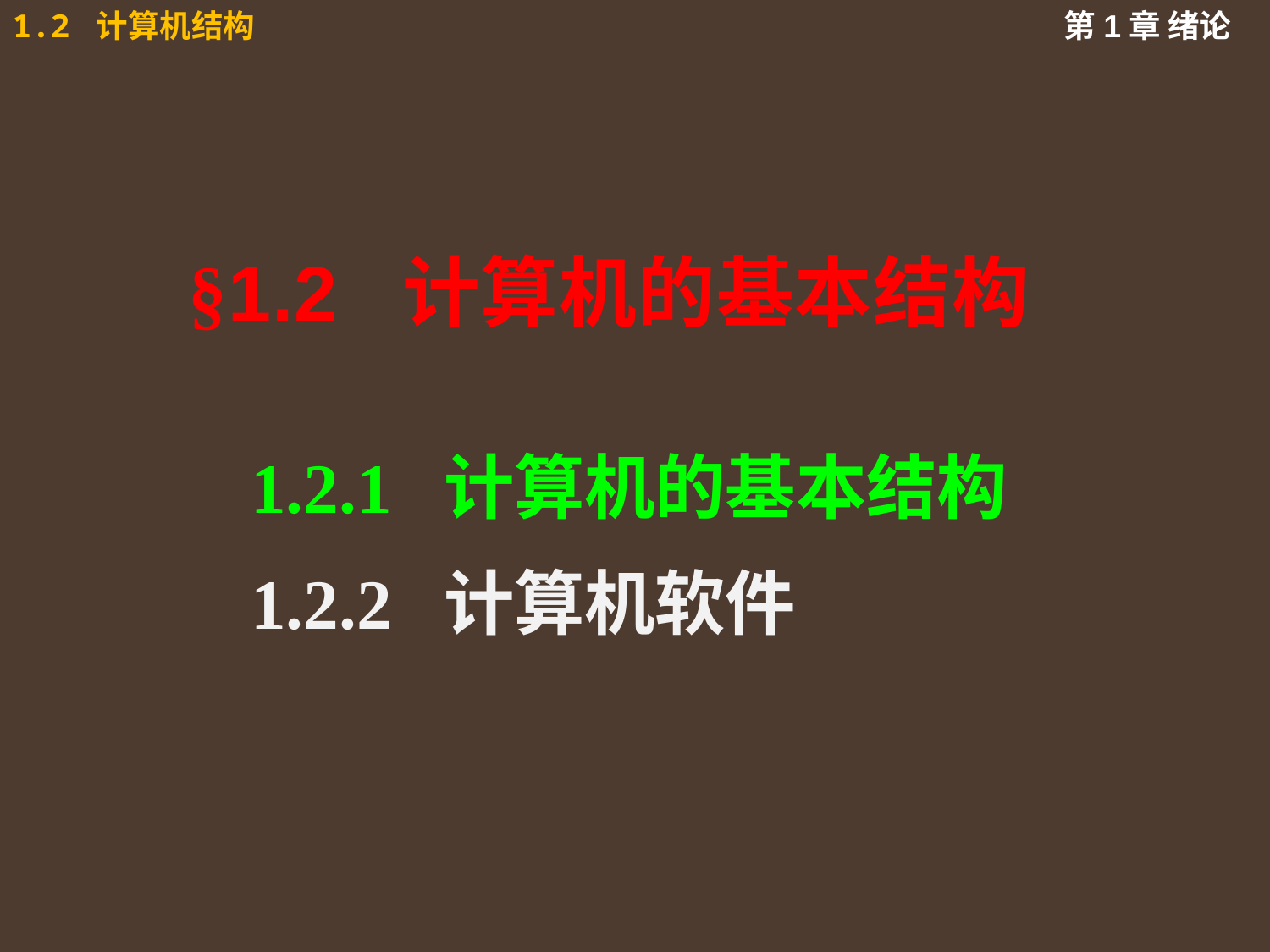

# §1.2  计算机的基本结构
1.2.1  计算机的基本结构
1.2.2  计算机软件